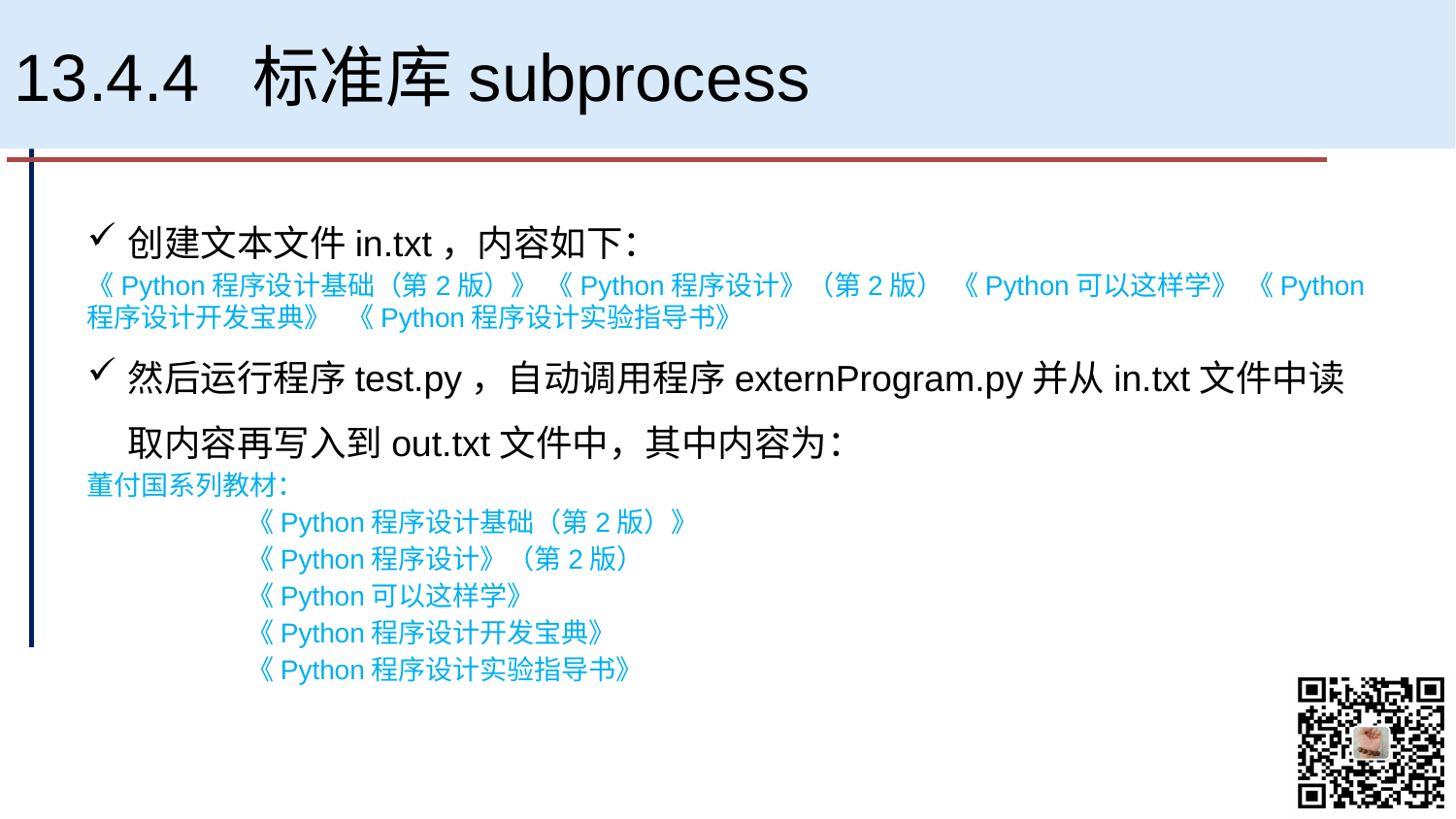

# 13.4.4  标准库subprocess
创建文本文件in.txt，内容如下：
《Python程序设计基础（第2版）》 《Python程序设计》（第2版） 《Python可以这样学》 《Python程序设计开发宝典》  《Python程序设计实验指导书》
然后运行程序test.py，自动调用程序externProgram.py并从in.txt文件中读取内容再写入到out.txt文件中，其中内容为：
董付国系列教材：
	 《Python程序设计基础（第2版）》
	 《Python程序设计》（第2版）
	 《Python可以这样学》
	 《Python程序设计开发宝典》
	 《Python程序设计实验指导书》